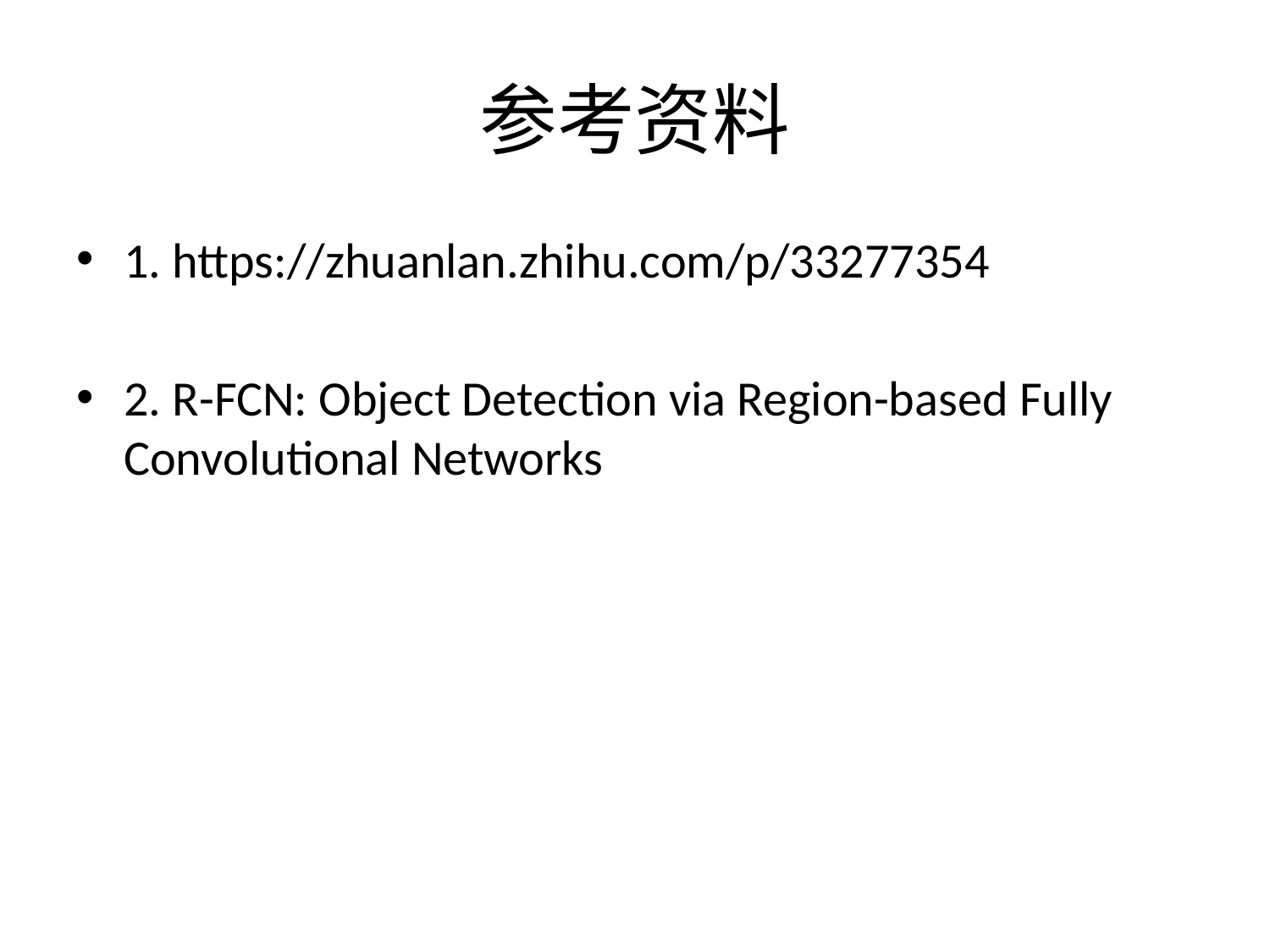

# 参考资料
1. https://zhuanlan.zhihu.com/p/33277354

2. R-FCN: Object Detection via Region-based Fully Convolutional Networks